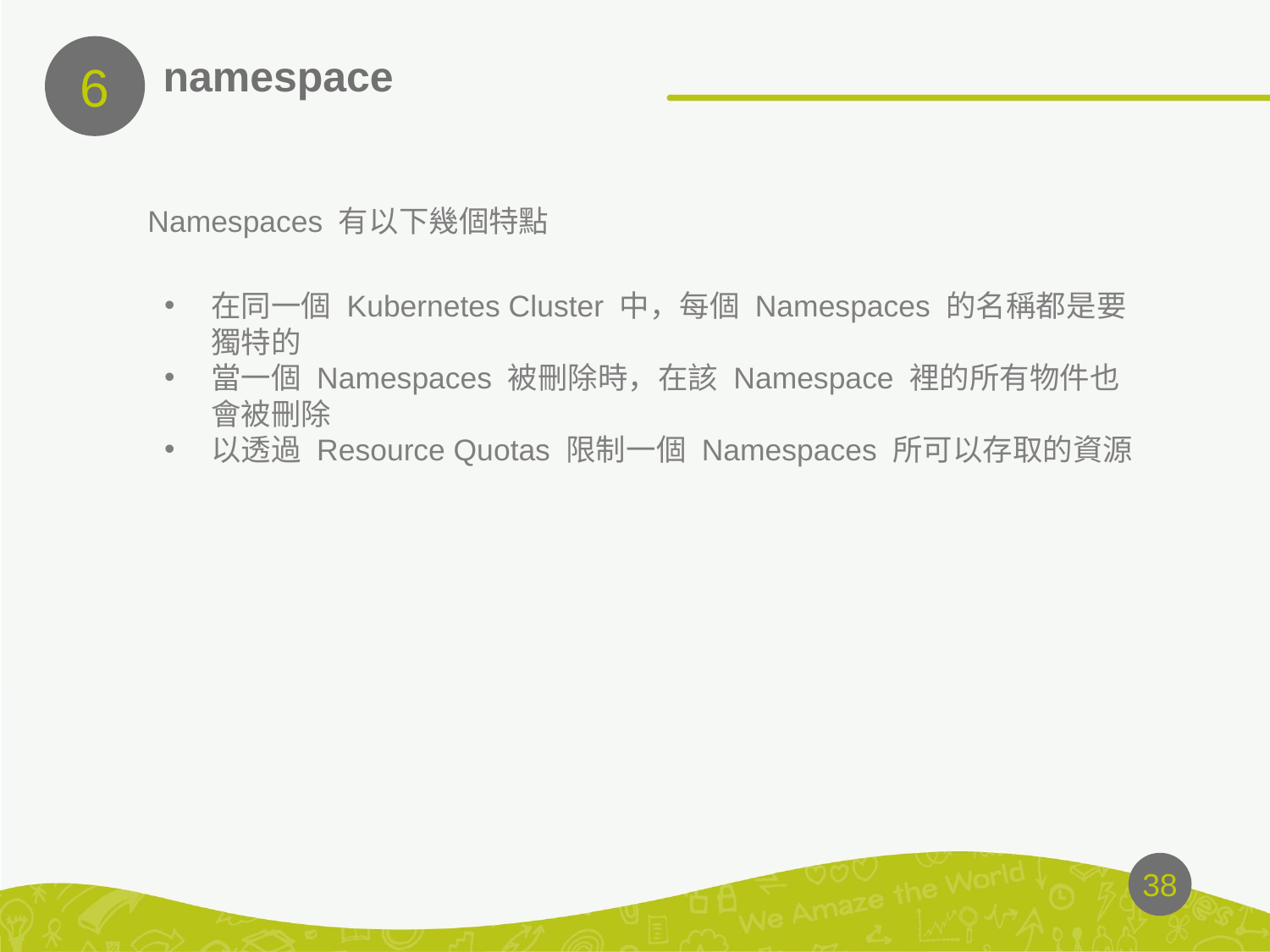

6
# namespace

Namespaces 有以下幾個特點

在同一個 Kubernetes Cluster 中，每個 Namespaces 的名稱都是要獨特的
當一個 Namespaces 被刪除時，在該 Namespace 裡的所有物件也會被刪除
以透過 Resource Quotas 限制一個 Namespaces 所可以存取的資源
38